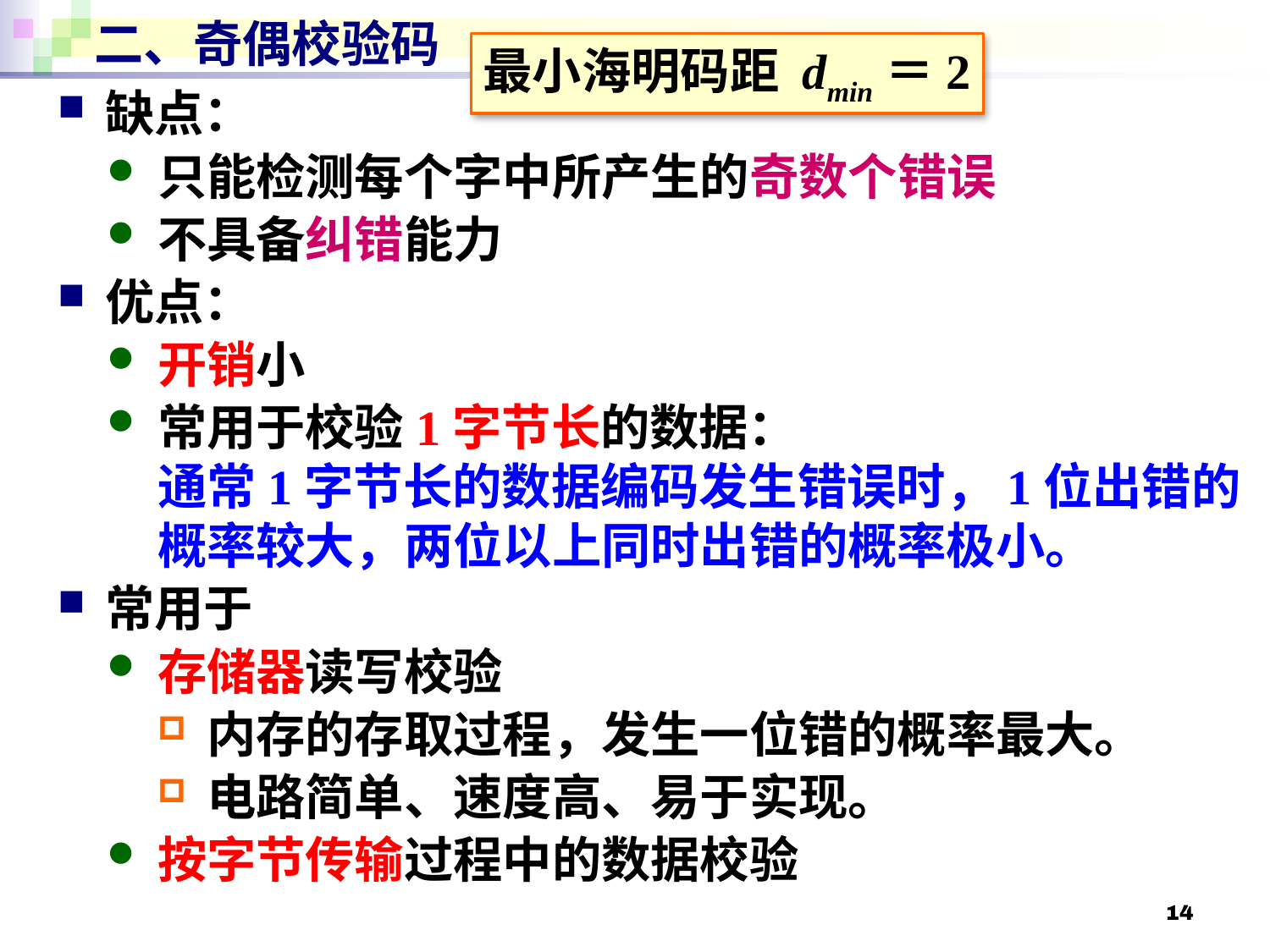

# 二、奇偶校验码
最小海明码距 dmin＝2
缺点：
只能检测每个字中所产生的奇数个错误
不具备纠错能力
优点：
开销小
常用于校验1字节长的数据：
通常1字节长的数据编码发生错误时，1位出错的概率较大，两位以上同时出错的概率极小。
常用于
存储器读写校验
内存的存取过程，发生一位错的概率最大。
电路简单、速度高、易于实现。
按字节传输过程中的数据校验
14